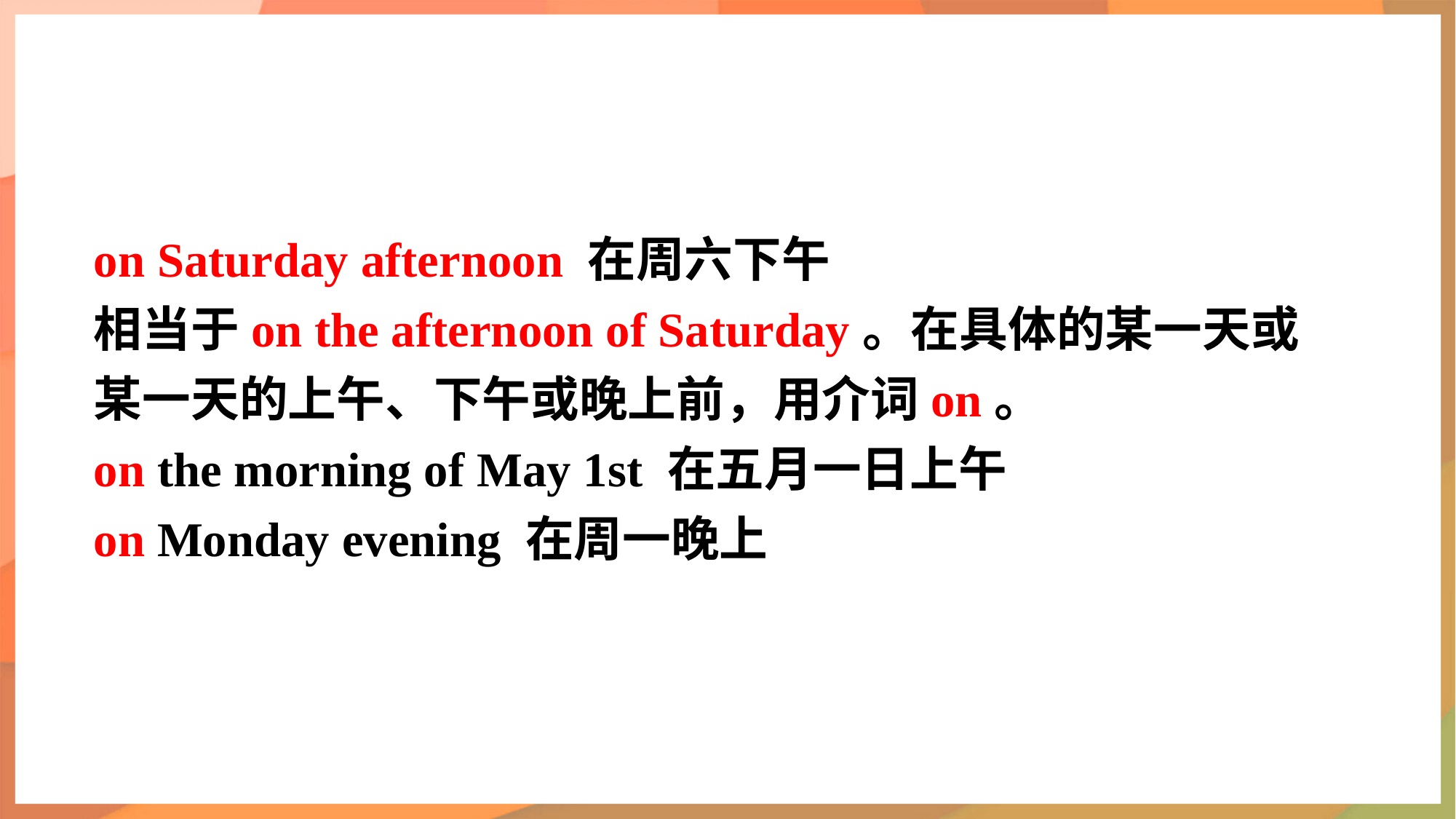

on Saturday afternoon 在周六下午
相当于on the afternoon of Saturday。在具体的某一天或某一天的上午、下午或晚上前，用介词on。
on the morning of May 1st 在五月一日上午
on Monday evening 在周一晚上